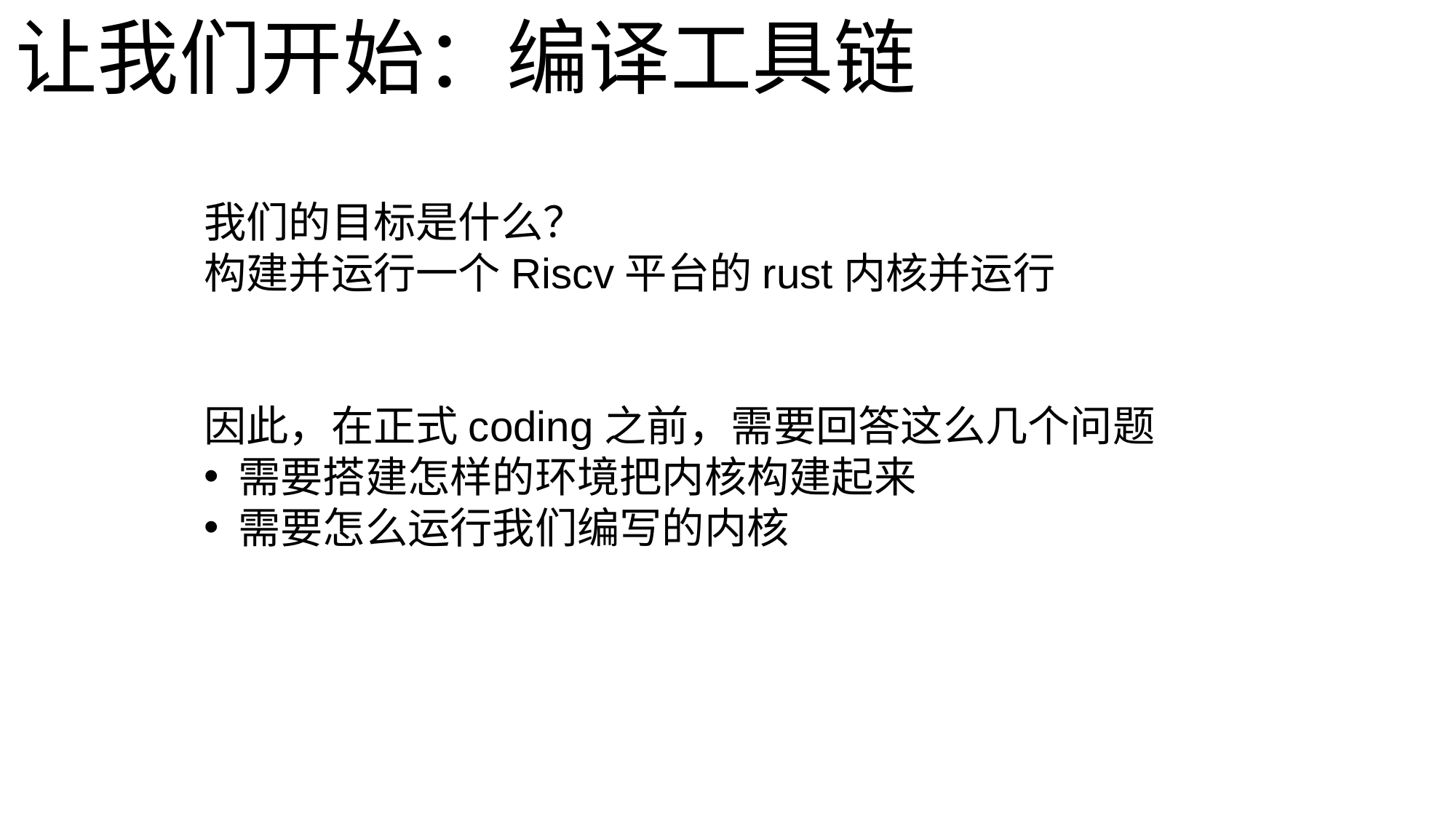

让我们开始：编译工具链
我们的目标是什么？
构建并运行一个Riscv平台的rust内核并运行

因此，在正式coding之前，需要回答这么几个问题
需要搭建怎样的环境把内核构建起来
需要怎么运行我们编写的内核